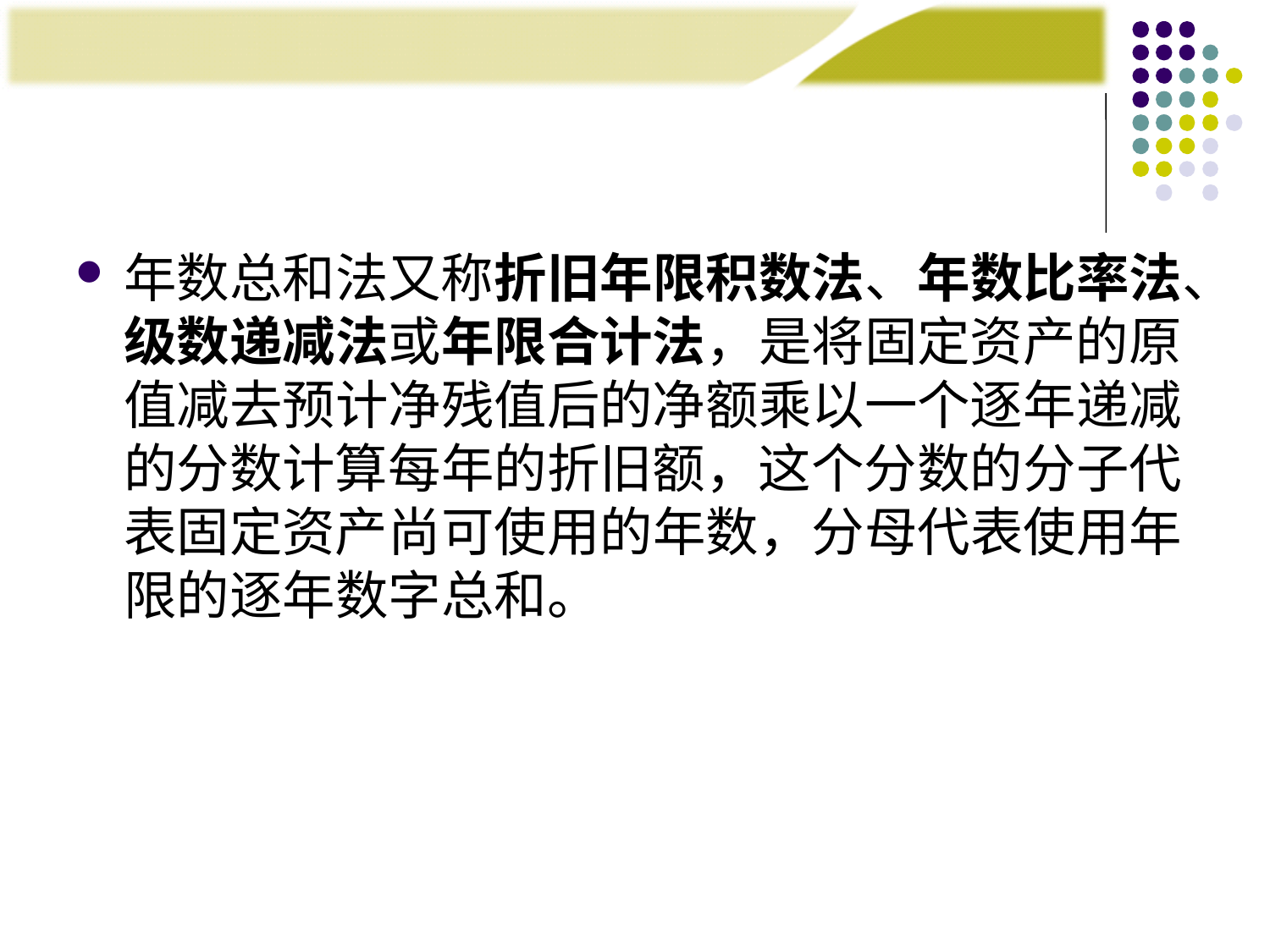

#
年数总和法又称折旧年限积数法、年数比率法、级数递减法或年限合计法，是将固定资产的原值减去预计净残值后的净额乘以一个逐年递减的分数计算每年的折旧额，这个分数的分子代表固定资产尚可使用的年数，分母代表使用年限的逐年数字总和。